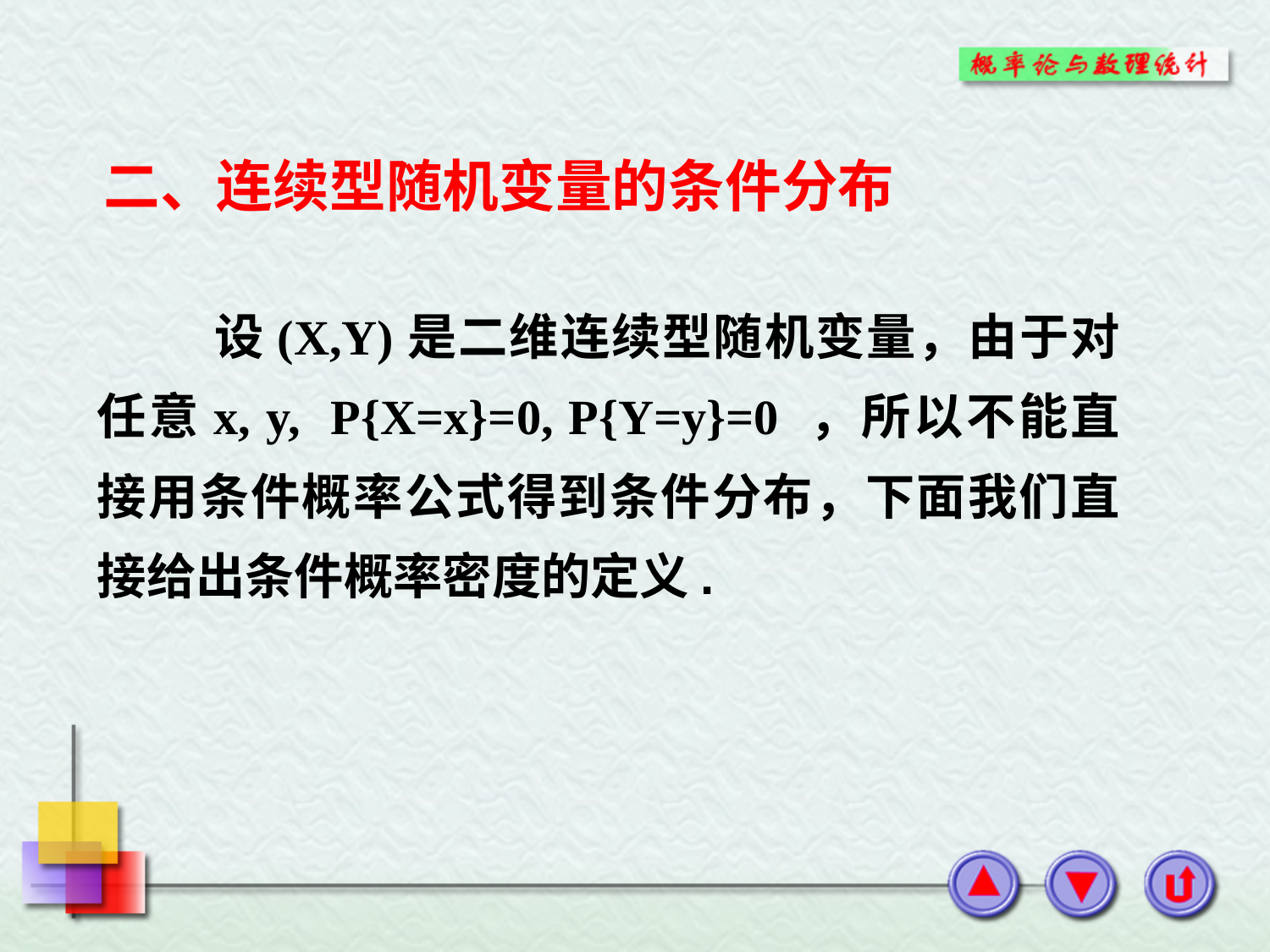

二、连续型随机变量的条件分布
        设(X,Y)是二维连续型随机变量，由于对任意x, y,  P{X=x}=0, P{Y=y}=0 ，所以不能直接用条件概率公式得到条件分布，下面我们直接给出条件概率密度的定义.